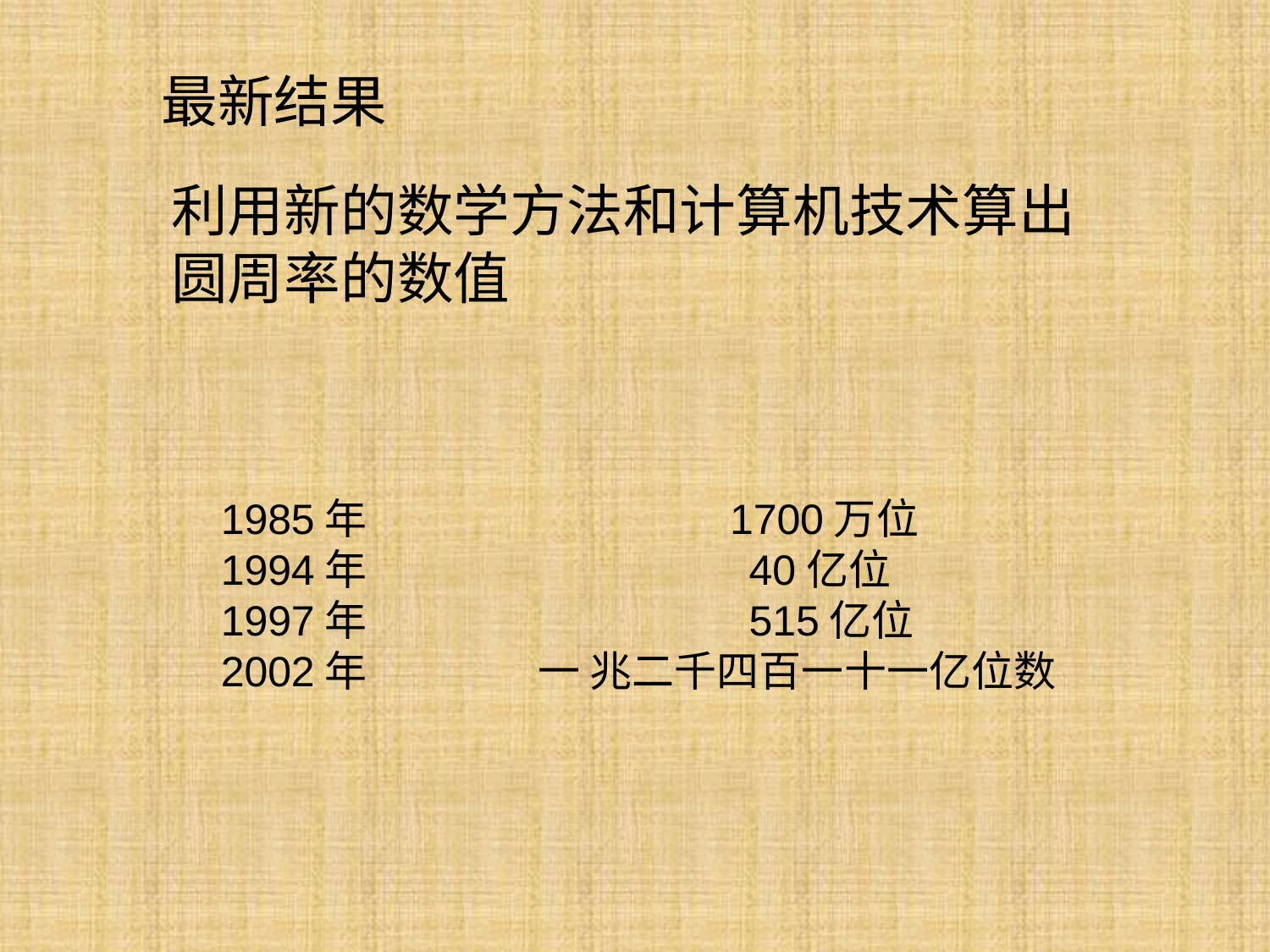

最新结果
利用新的数学方法和计算机技术算出圆周率的数值
1985年                                     1700万位
1994年                                       40亿位
1997年                                       515亿位
2002年                  一 兆二千四百一十一亿位数